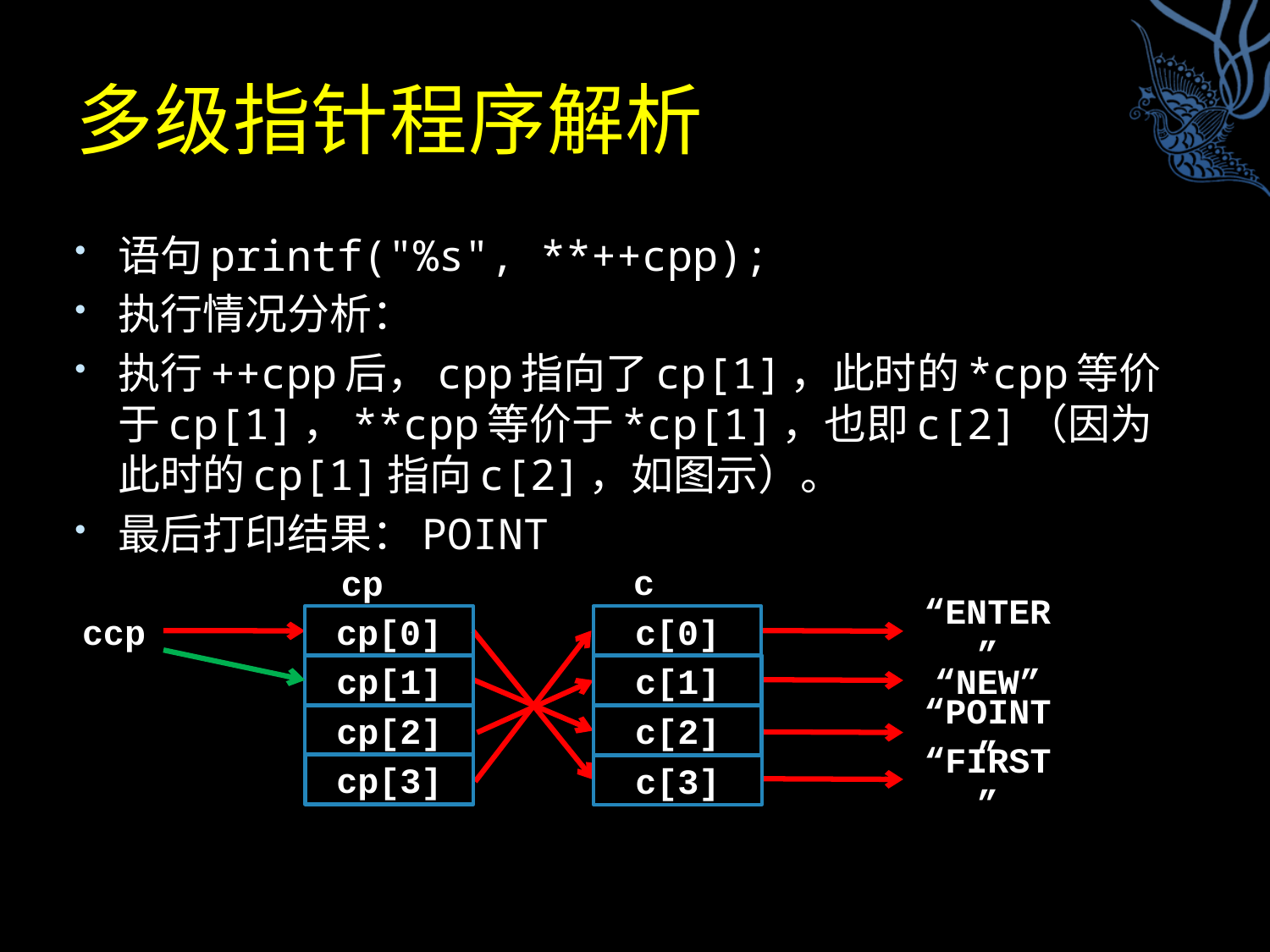

# 多级指针程序解析
语句printf("%s", **++cpp);
执行情况分析：
执行++cpp后，cpp指向了cp[1]，此时的*cpp等价于cp[1]，**cpp等价于*cp[1]，也即c[2]（因为此时的cp[1]指向c[2]，如图示）。
最后打印结果：POINT

c
c[0]
c[1]
c[2]
c[3]
cp
cp[0]
cp[1]
cp[2]
cp[3]
ccp
“ENTER”
“NEW”
“POINT”
“FIRST”